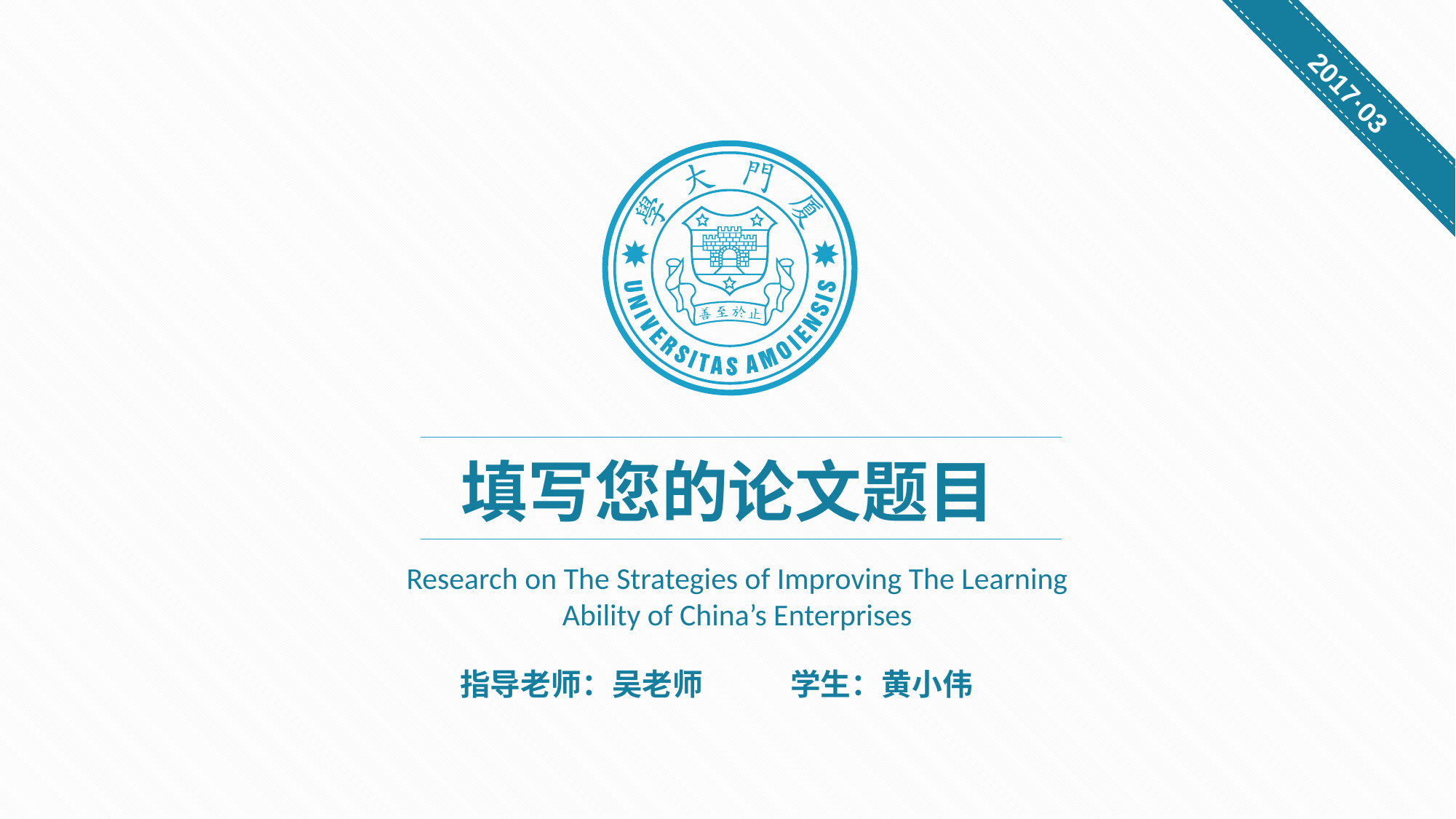

2017·03

填写您的论文题目
Research on The Strategies of Improving The Learning Ability of China’s Enterprises
指导老师：吴老师
学生：黄小伟